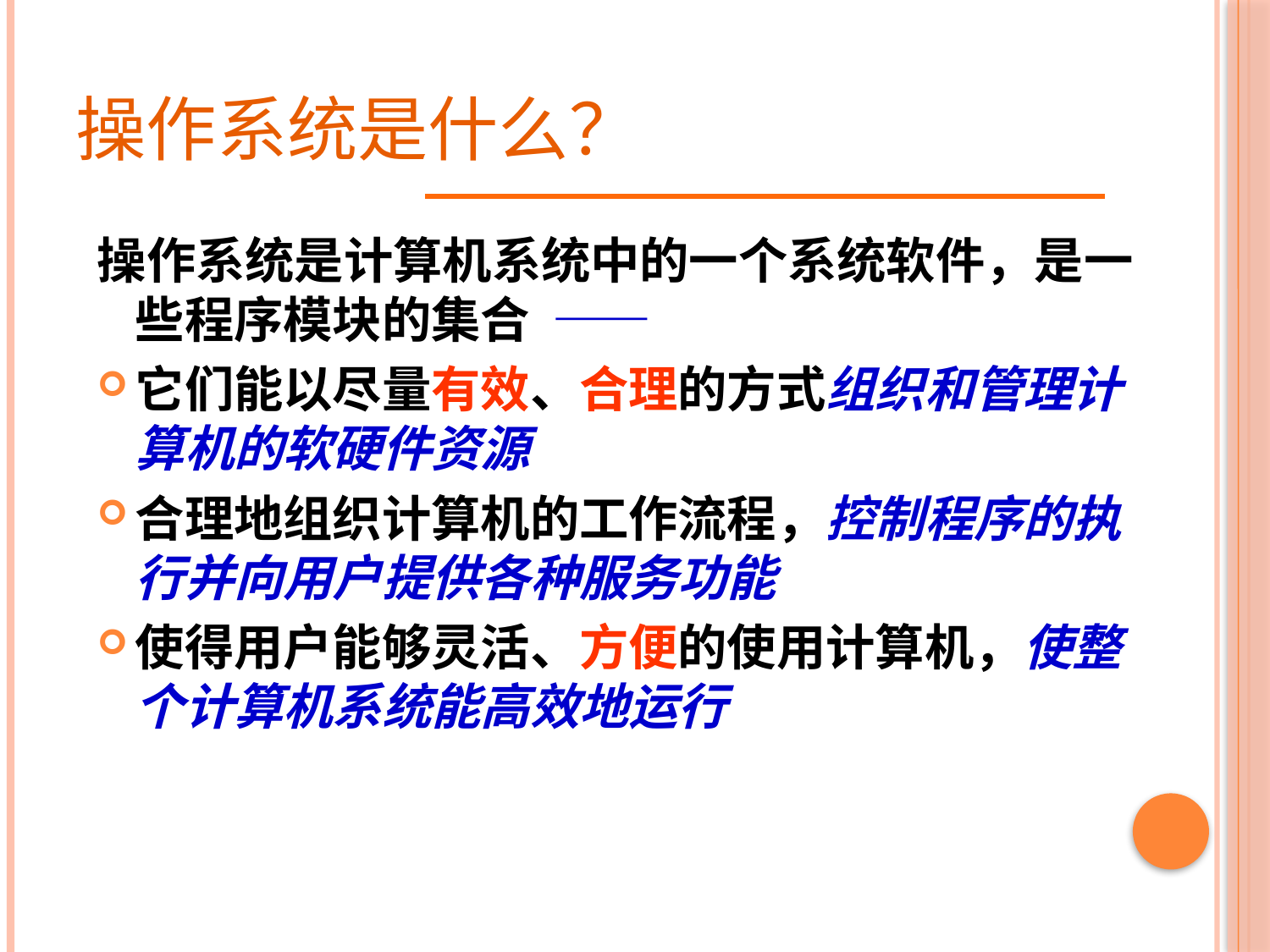

# 操作系统是什么？
操作系统是计算机系统中的一个系统软件，是一些程序模块的集合  ——
它们能以尽量有效、合理的方式组织和管理计算机的软硬件资源
合理地组织计算机的工作流程，控制程序的执行并向用户提供各种服务功能
使得用户能够灵活、方便的使用计算机，使整个计算机系统能高效地运行